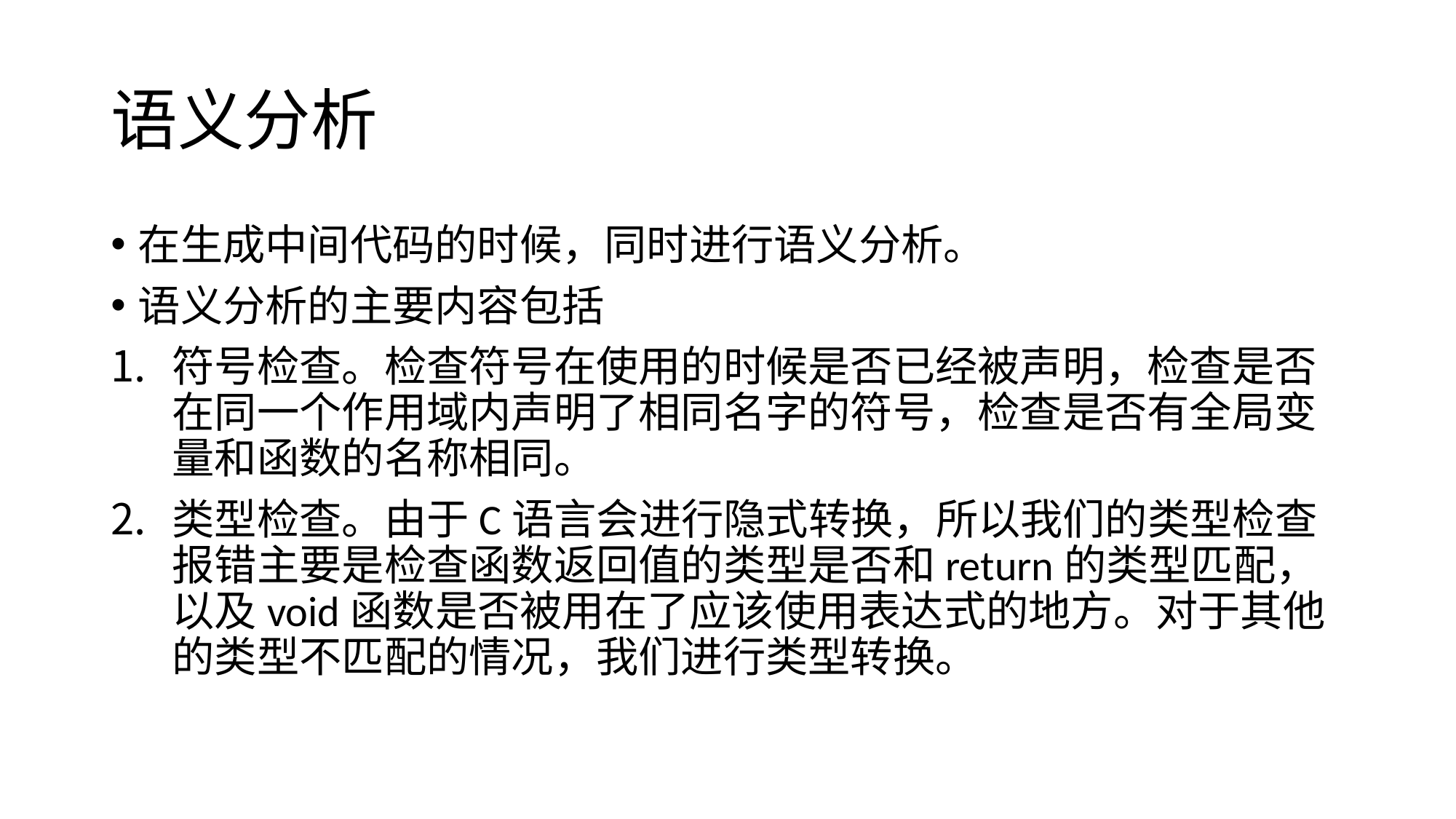

# 语义分析
在生成中间代码的时候，同时进行语义分析。
语义分析的主要内容包括
符号检查。检查符号在使用的时候是否已经被声明，检查是否在同一个作用域内声明了相同名字的符号，检查是否有全局变量和函数的名称相同。
类型检查。由于C语言会进行隐式转换，所以我们的类型检查报错主要是检查函数返回值的类型是否和return的类型匹配，以及void函数是否被用在了应该使用表达式的地方。对于其他的类型不匹配的情况，我们进行类型转换。